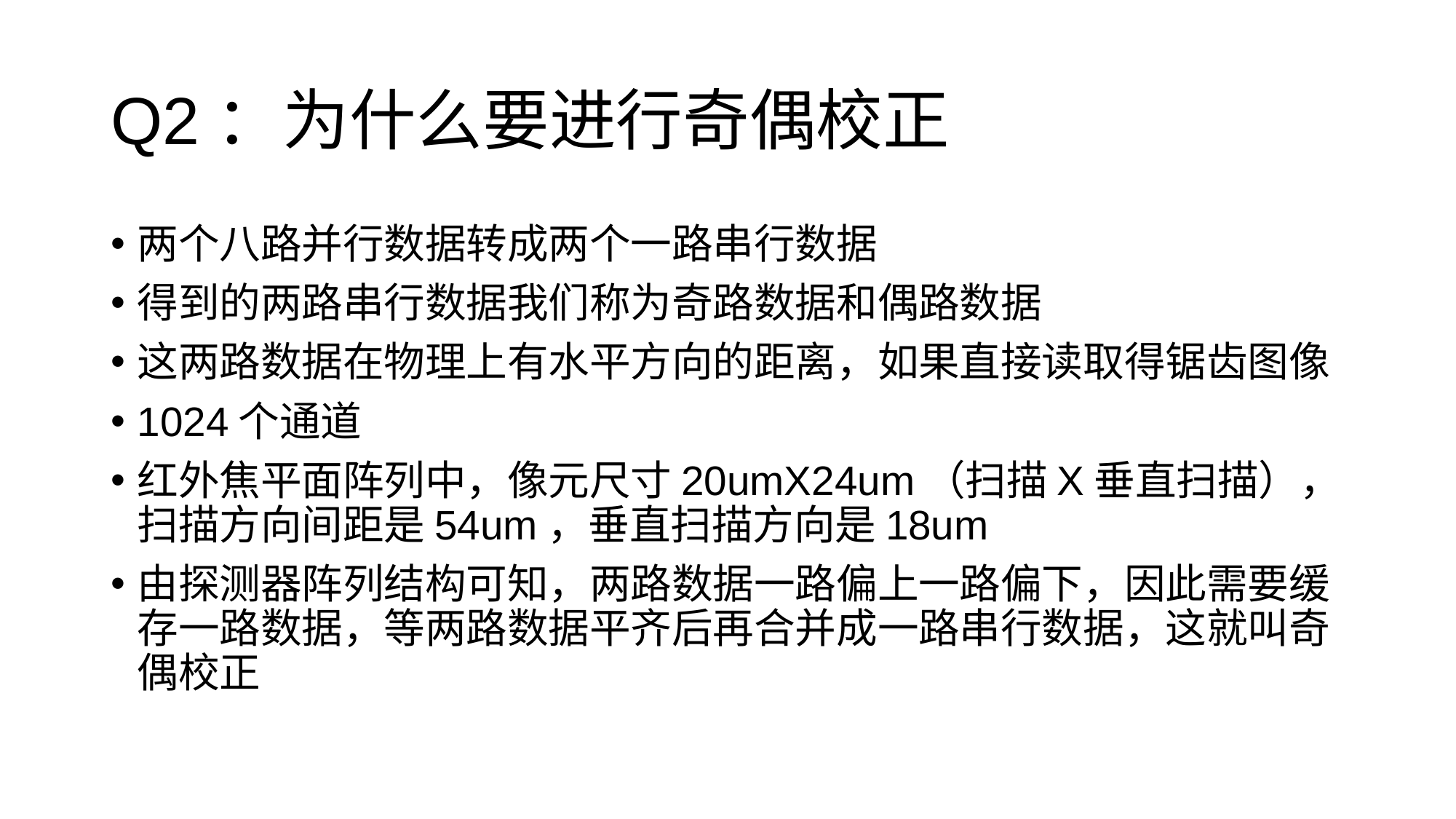

# Q2：为什么要进行奇偶校正
两个八路并行数据转成两个一路串行数据
得到的两路串行数据我们称为奇路数据和偶路数据
这两路数据在物理上有水平方向的距离，如果直接读取得锯齿图像
1024个通道
红外焦平面阵列中，像元尺寸20umX24um（扫描X垂直扫描），扫描方向间距是54um，垂直扫描方向是18um
由探测器阵列结构可知，两路数据一路偏上一路偏下，因此需要缓存一路数据，等两路数据平齐后再合并成一路串行数据，这就叫奇偶校正